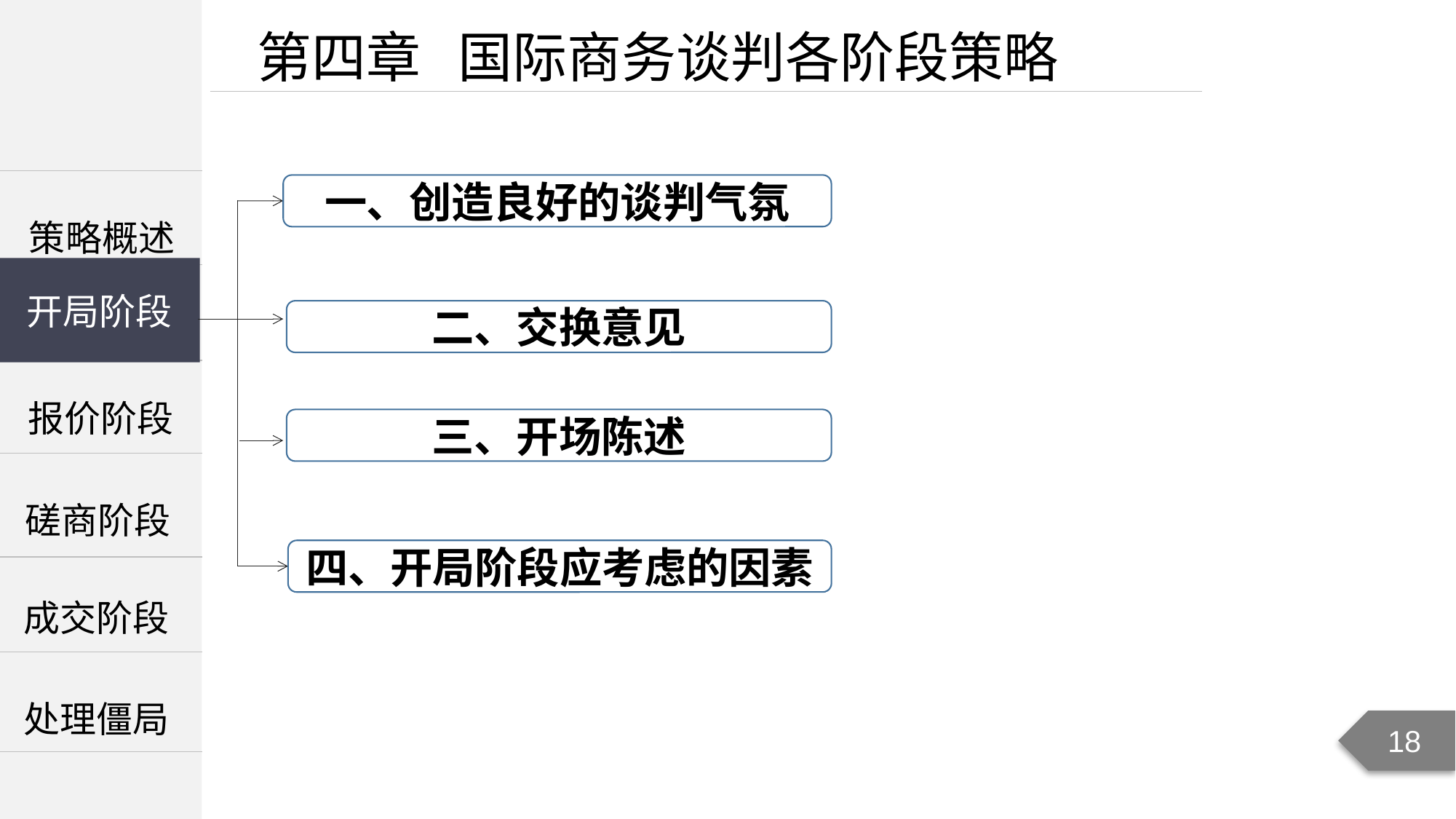

第四章   国际商务谈判各阶段策略
|  |
| --- |
|  |
|  |
一、创造良好的谈判气氛
策略概述

开局阶段
开局阶段
二、交换意见
报价阶段

三、开场陈述
磋商阶段

四、开局阶段应考虑的因素
成交阶段

处理僵局
18